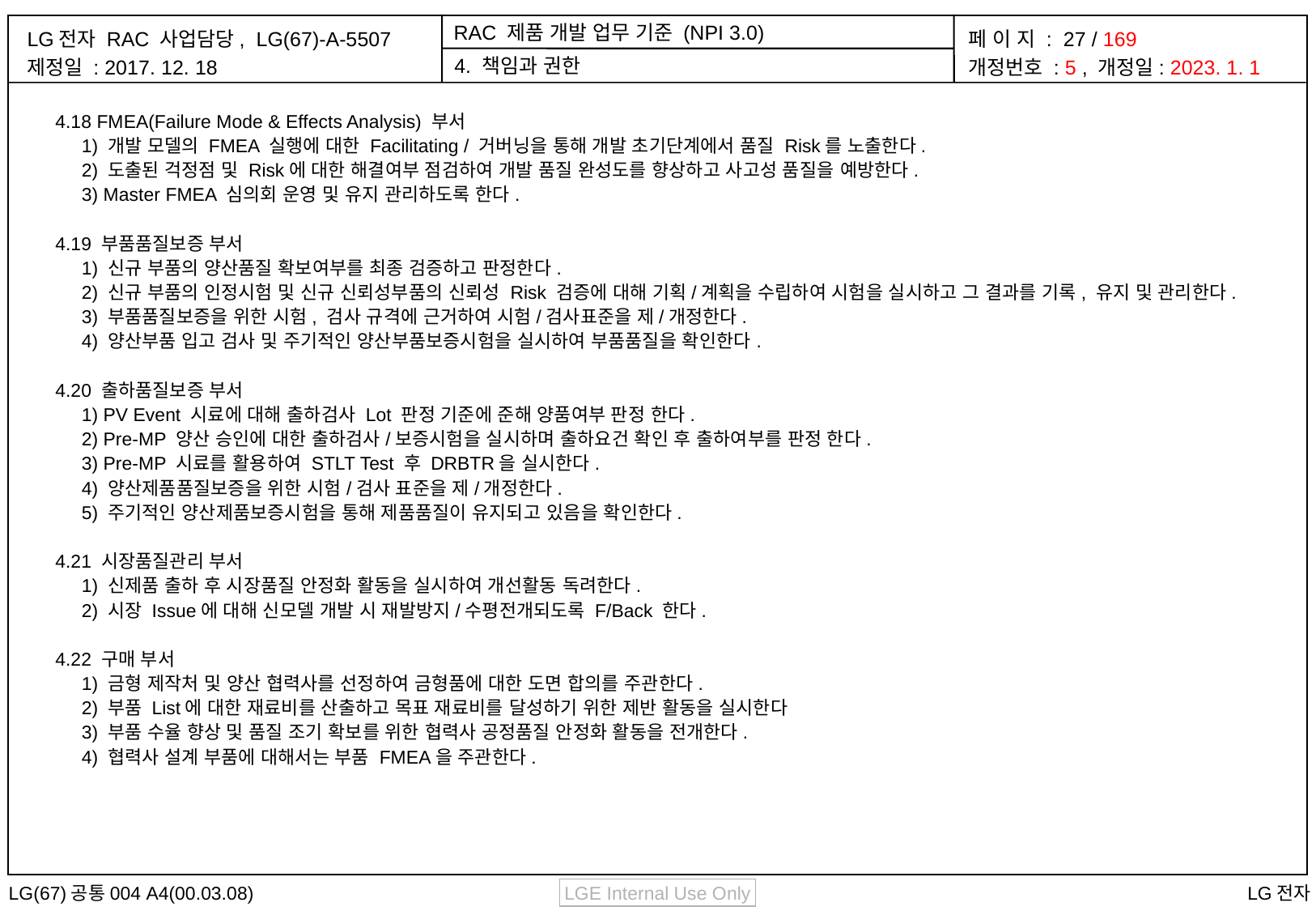

4. 책임과 권한
     4.18 FMEA(Failure Mode & Effects Analysis) 부서
          1) 개발 모델의 FMEA 실행에 대한 Facilitating / 거버닝을 통해 개발 초기단계에서 품질 Risk를 노출한다.
          2) 도출된 걱정점 및 Risk에 대한 해결여부 점검하여 개발 품질 완성도를 향상하고 사고성 품질을 예방한다.
          3) Master FMEA 심의회 운영 및 유지 관리하도록 한다.

     4.19 부품품질보증 부서
          1) 신규 부품의 양산품질 확보여부를 최종 검증하고 판정한다.
          2) 신규 부품의 인정시험 및 신규 신뢰성부품의 신뢰성 Risk 검증에 대해 기획/계획을 수립하여 시험을 실시하고 그 결과를 기록, 유지 및 관리한다.
          3) 부품품질보증을 위한 시험, 검사 규격에 근거하여 시험/검사표준을 제/개정한다.
          4) 양산부품 입고 검사 및 주기적인 양산부품보증시험을 실시하여 부품품질을 확인한다.

     4.20 출하품질보증 부서
          1) PV Event 시료에 대해 출하검사 Lot 판정 기준에 준해 양품여부 판정 한다.
          2) Pre-MP 양산 승인에 대한 출하검사/보증시험을 실시하며 출하요건 확인 후 출하여부를 판정 한다.
          3) Pre-MP 시료를 활용하여 STLT Test 후 DRBTR을 실시한다.
          4) 양산제품품질보증을 위한 시험/검사 표준을 제/개정한다.
          5) 주기적인 양산제품보증시험을 통해 제품품질이 유지되고 있음을 확인한다.

     4.21 시장품질관리 부서
          1) 신제품 출하 후 시장품질 안정화 활동을 실시하여 개선활동 독려한다.
          2) 시장 Issue에 대해 신모델 개발 시 재발방지/수평전개되도록 F/Back 한다.

     4.22 구매 부서
          1) 금형 제작처 및 양산 협력사를 선정하여 금형품에 대한 도면 합의를 주관한다.
          2) 부품 List에 대한 재료비를 산출하고 목표 재료비를 달성하기 위한 제반 활동을 실시한다
          3) 부품 수율 향상 및 품질 조기 확보를 위한 협력사 공정품질 안정화 활동을 전개한다.
          4) 협력사 설계 부품에 대해서는 부품 FMEA을 주관한다.